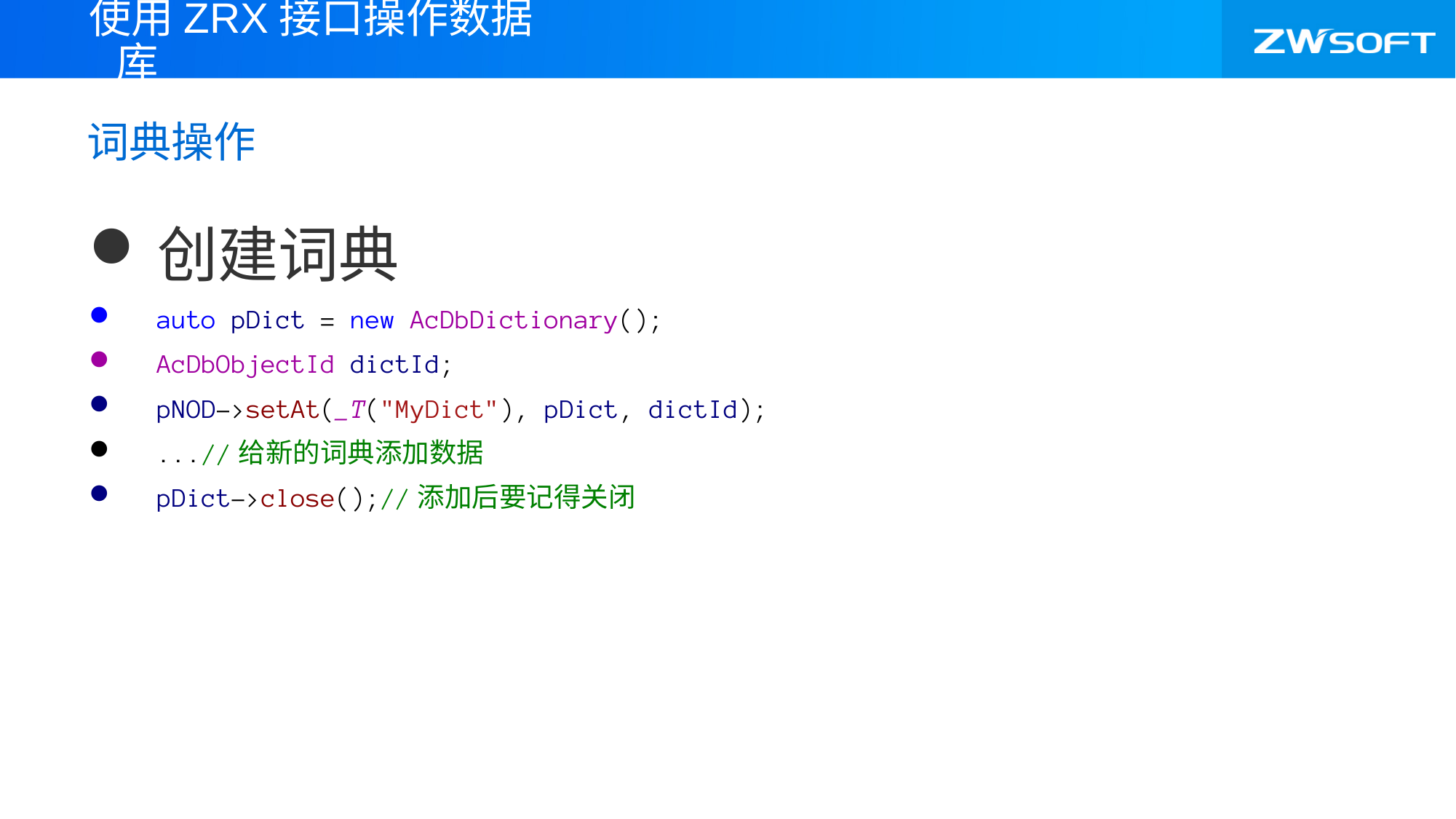

使用ZRX接口操作数据库
# 词典操作
创建词典
auto pDict = new AcDbDictionary();
AcDbObjectId dictId;
pNOD->setAt(_T("MyDict"), pDict, dictId);
...//给新的词典添加数据
pDict->close();//添加后要记得关闭